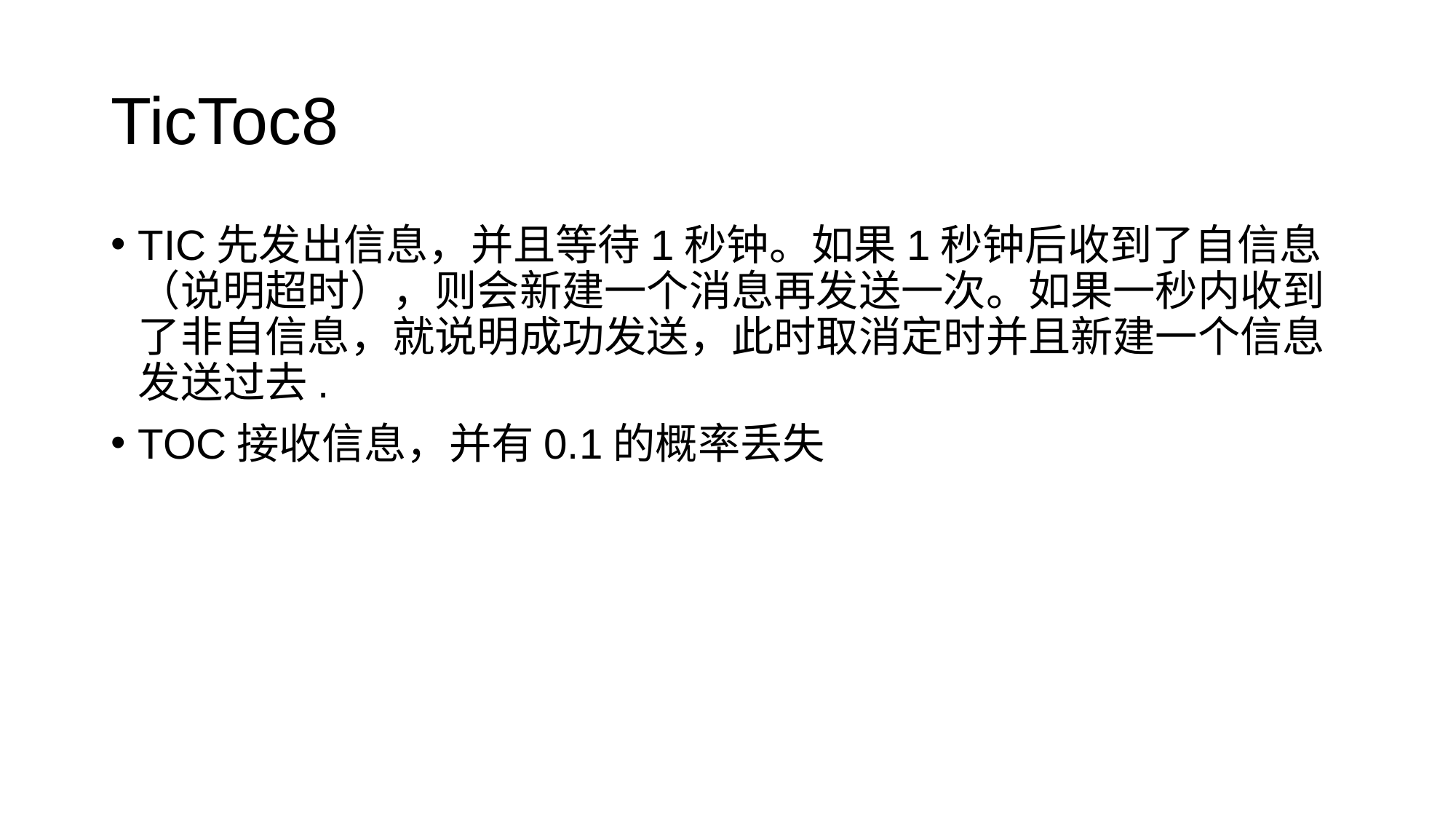

# TicToc8
TIC先发出信息，并且等待1秒钟。如果1秒钟后收到了自信息（说明超时），则会新建一个消息再发送一次。如果一秒内收到了非自信息，就说明成功发送，此时取消定时并且新建一个信息发送过去.
TOC接收信息，并有0.1的概率丢失